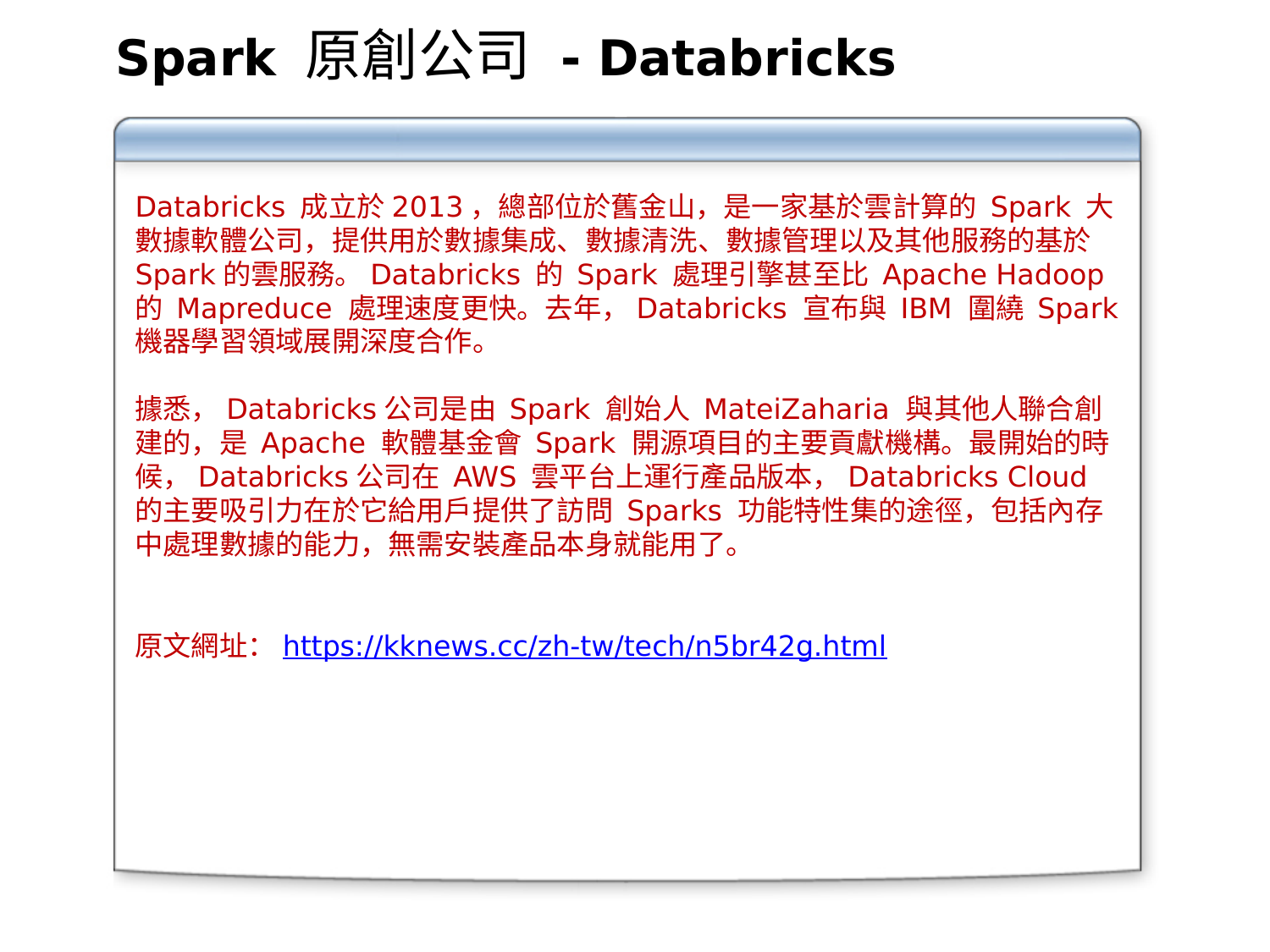

Spark 原創公司 - Databricks
Databricks 成立於2013，總部位於舊金山，是一家基於雲計算的 Spark 大數據軟體公司，提供用於數據集成、數據清洗、數據管理以及其他服務的基於Spark的雲服務。Databricks 的 Spark 處理引擎甚至比 Apache Hadoop 的 Mapreduce 處理速度更快。去年，Databricks 宣布與 IBM 圍繞 Spark機器學習領域展開深度合作。

據悉，Databricks公司是由 Spark 創始人 MateiZaharia 與其他人聯合創建的，是 Apache 軟體基金會 Spark 開源項目的主要貢獻機構。最開始的時候，Databricks公司在 AWS 雲平台上運行產品版本，Databricks Cloud 的主要吸引力在於它給用戶提供了訪問 Sparks 功能特性集的途徑，包括內存中處理數據的能力，無需安裝產品本身就能用了。

原文網址：https://kknews.cc/zh-tw/tech/n5br42g.html